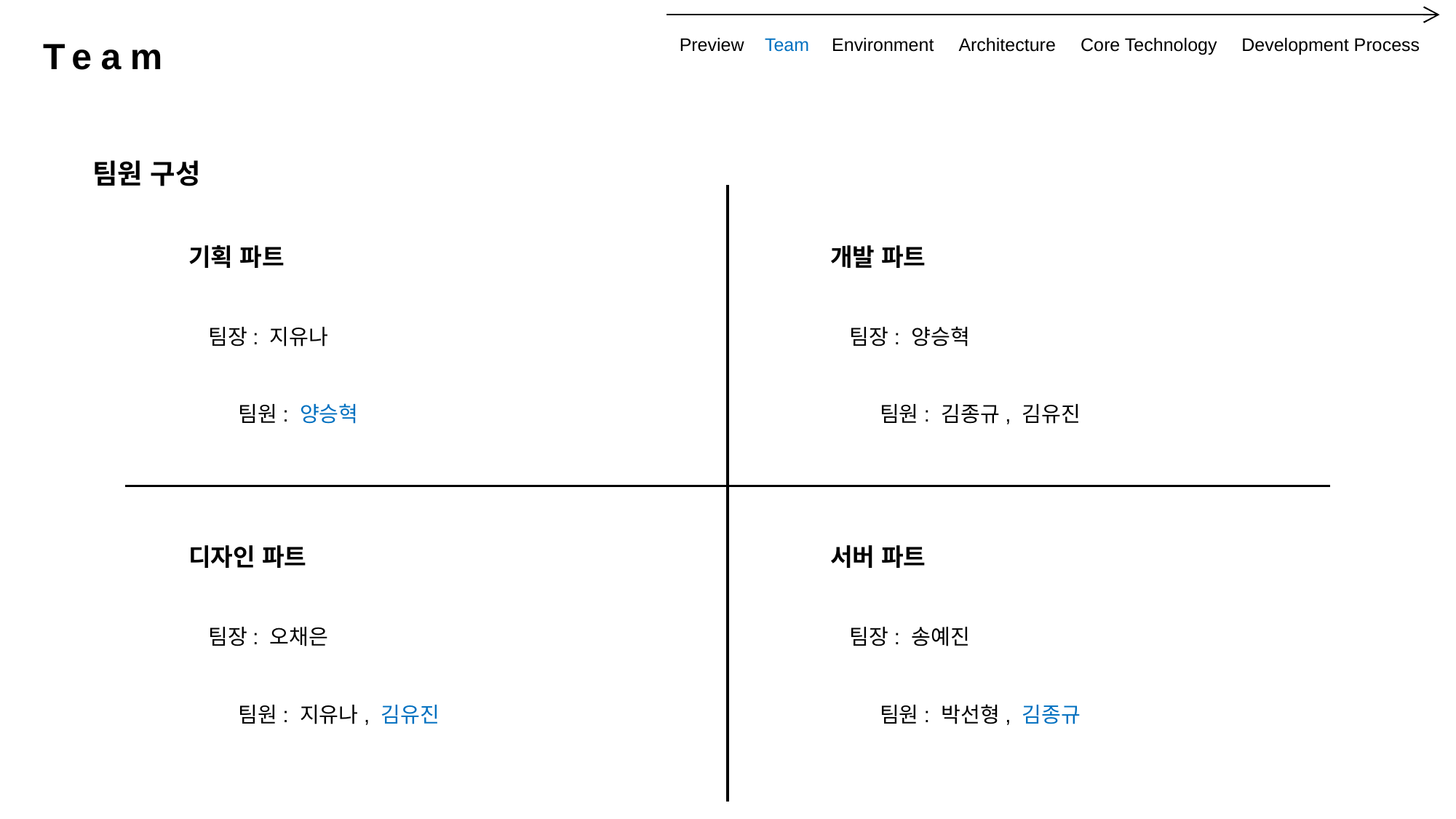

Team
Architecture
Development Process
Preview
Team
Environment
Core Technology
팀원 구성
기획 파트
개발 파트
팀장: 지유나
팀장: 양승혁
팀원: 양승혁
팀원: 김종규, 김유진
디자인 파트
서버 파트
팀장: 오채은
팀장: 송예진
팀원: 지유나, 김유진
팀원: 박선형, 김종규